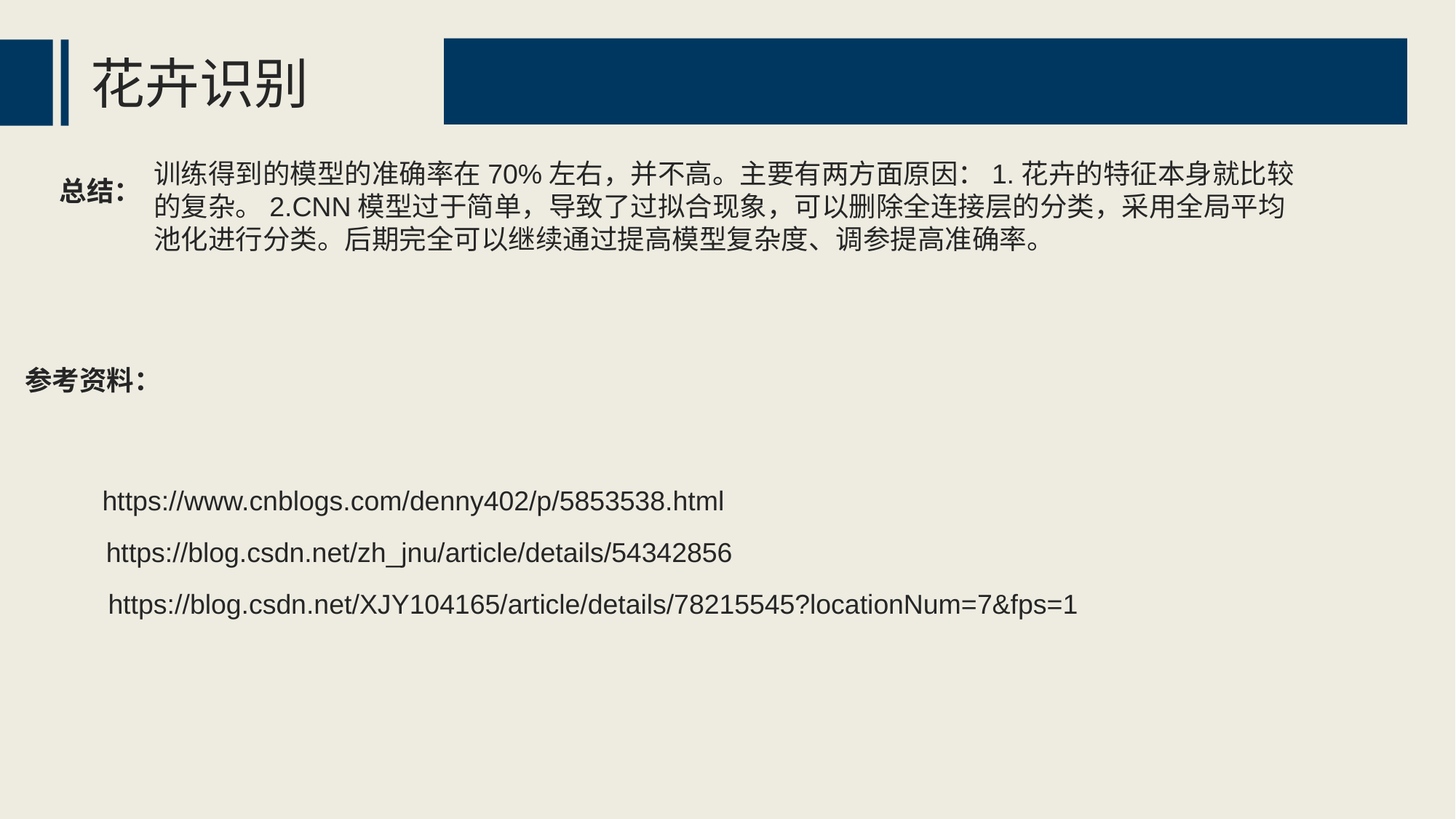

花卉识别

训练得到的模型的准确率在70%左右，并不高。主要有两方面原因：1.花卉的特征本身就比较的复杂。2.CNN模型过于简单，导致了过拟合现象，可以删除全连接层的分类，采用全局平均池化进行分类。后期完全可以继续通过提高模型复杂度、调参提高准确率。

总结：
参考资料：
https://www.cnblogs.com/denny402/p/5853538.html
https://blog.csdn.net/zh_jnu/article/details/54342856
https://blog.csdn.net/XJY104165/article/details/78215545?locationNum=7&fps=1